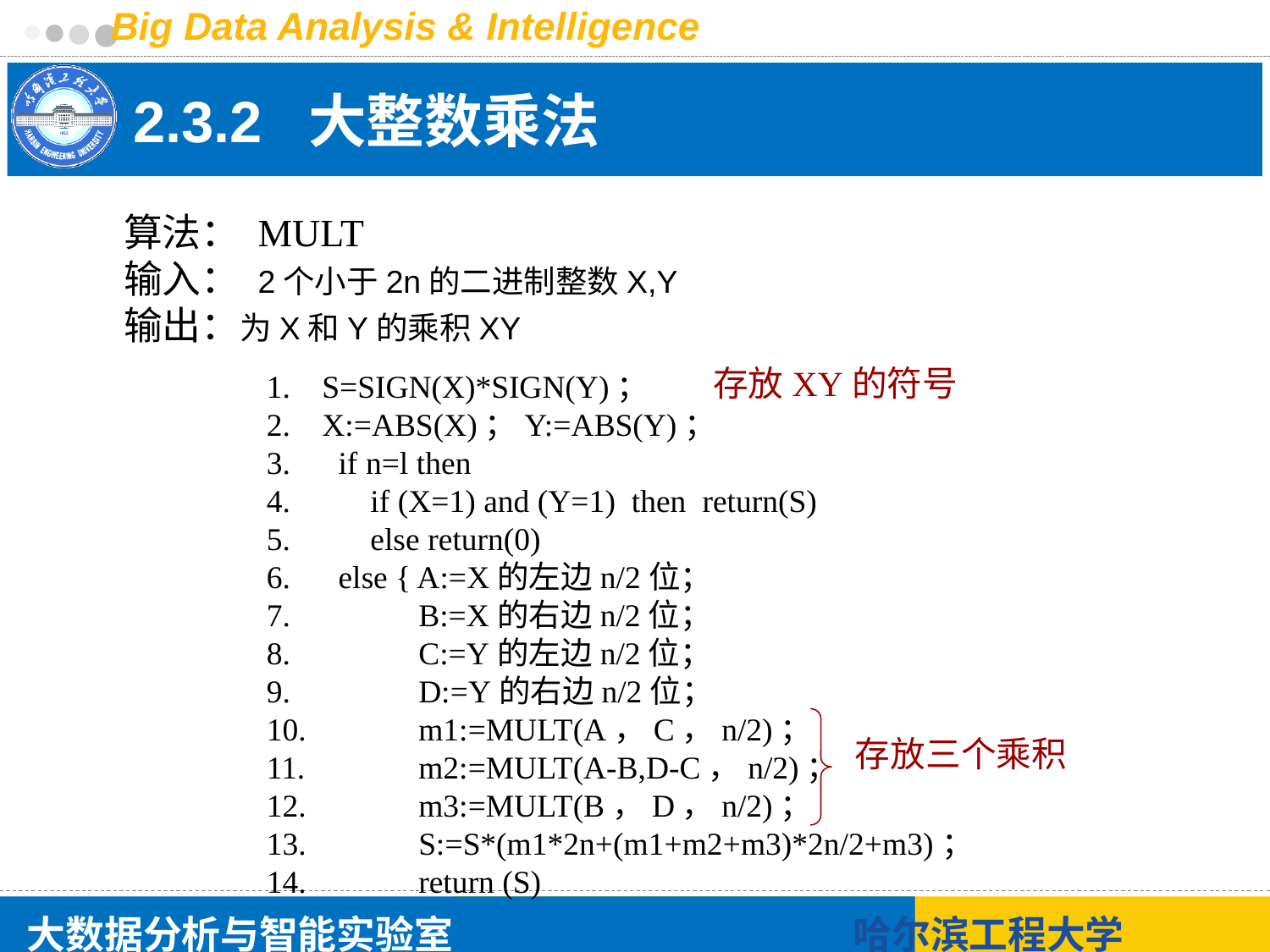

# 2.3.2  大整数乘法
算法： MULT
输入： 2个小于2n的二进制整数X,Y
输出：为X和Y的乘积XY
 S=SIGN(X)*SIGN(Y)；
 X:=ABS(X)；Y:=ABS(Y)；
   if n=l then
       if (X=1) and (Y=1)  then  return(S)
       else return(0)
   else { A:=X的左边n/2位；
             B:=X的右边n/2位；
             C:=Y的左边n/2位；
             D:=Y的右边n/2位；
             m1:=MULT(A，C，n/2)；
             m2:=MULT(A-B,D-C，n/2)；
             m3:=MULT(B，D，n/2)；
             S:=S*(m1*2n+(m1+m2+m3)*2n/2+m3)；
             return (S)
存放XY的符号

存放三个乘积